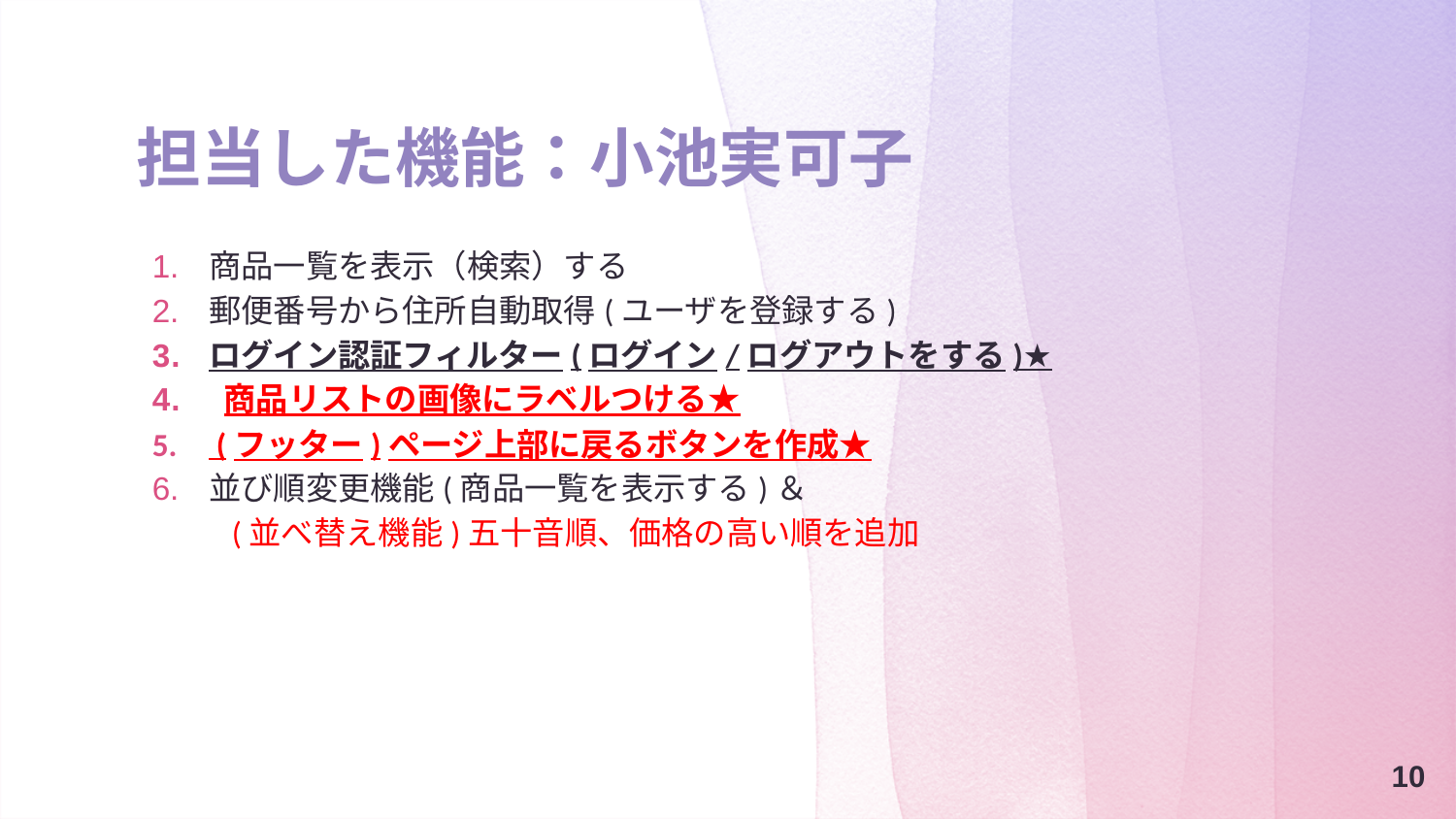

# 担当した機能：小池実可子
商品一覧を表示（検索）する
郵便番号から住所自動取得(ユーザを登録する)
ログイン認証フィルター(ログイン/ログアウトをする)★
 商品リストの画像にラベルつける★
 (フッター)ページ上部に戻るボタンを作成★
並び順変更機能(商品一覧を表示する)＆
　　 (並べ替え機能)五十音順、価格の高い順を追加

10